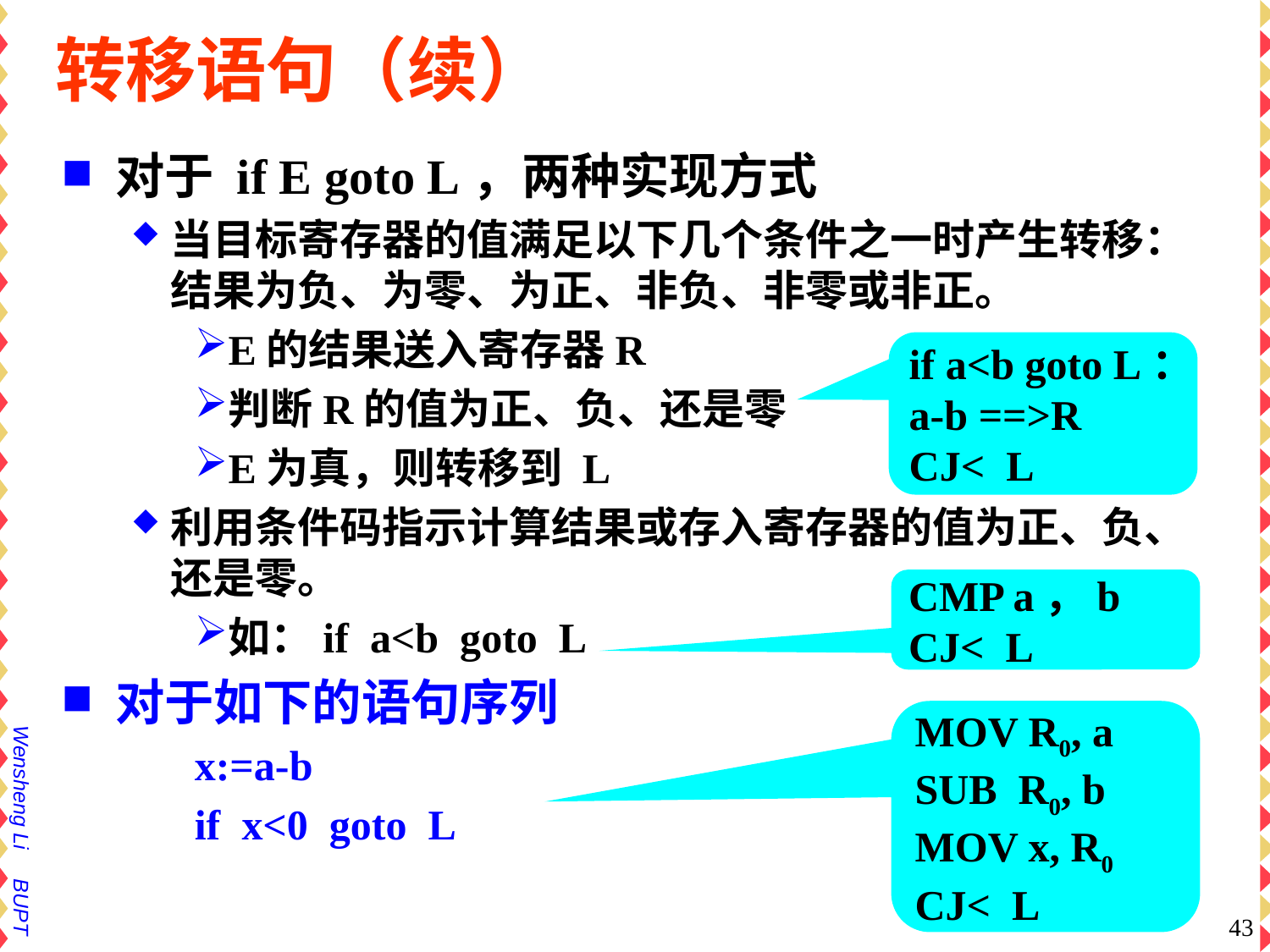

# 转移语句（续）
对于 if E goto L，两种实现方式
当目标寄存器的值满足以下几个条件之一时产生转移：结果为负、为零、为正、非负、非零或非正。
E的结果送入寄存器R
判断R的值为正、负、还是零
E为真，则转移到 L
利用条件码指示计算结果或存入寄存器的值为正、负、还是零。
如：if  a<b  goto  L
对于如下的语句序列
x:=a-b
if  x<0  goto  L
if a<b goto L：
a-b ==>R
CJ<  L
CMP a，b
CJ<  L
MOV R0, a
SUB  R0, b
MOV x, R0
CJ<  L
43